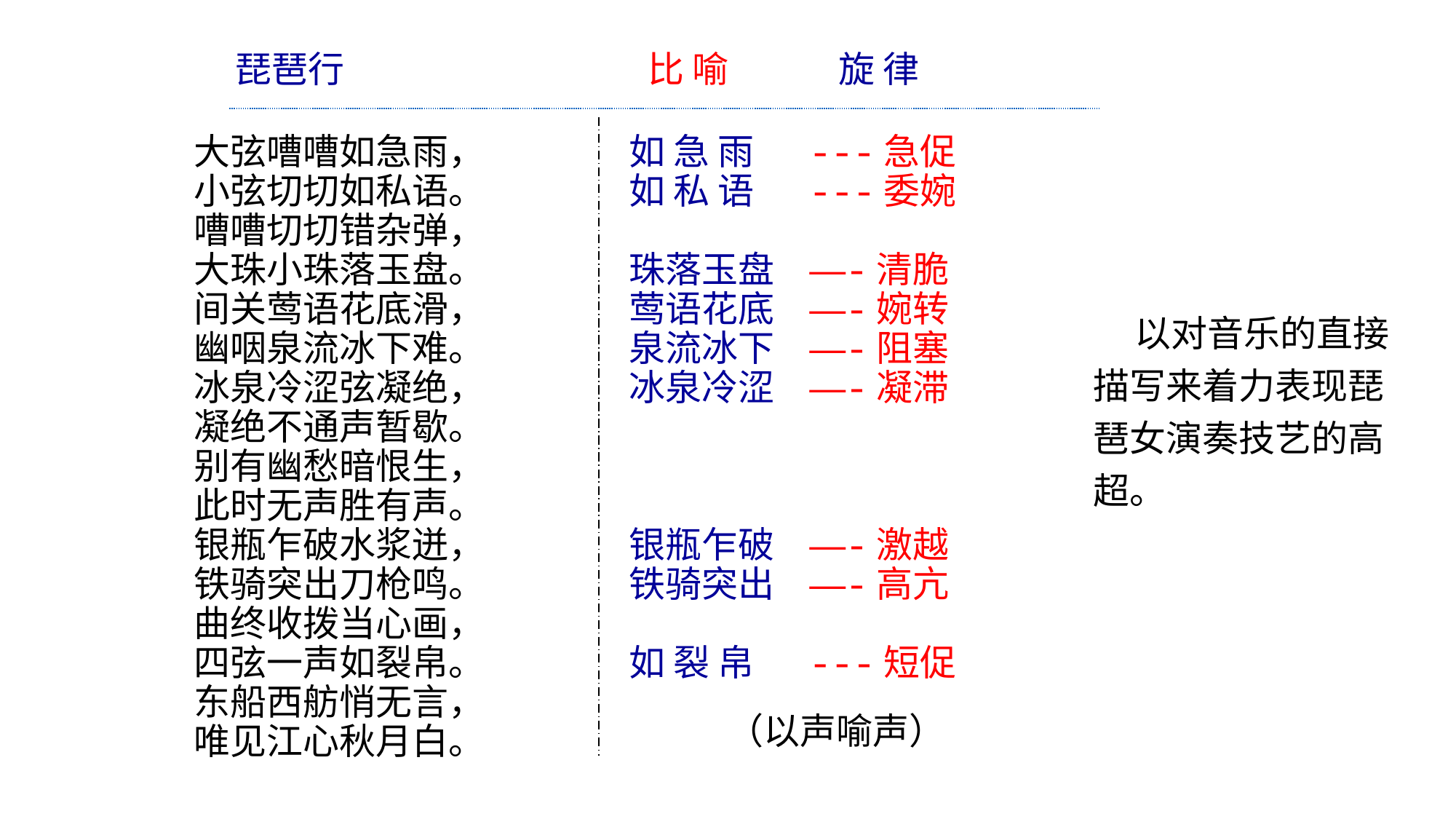

琵琶行

大弦嘈嘈如急雨，
小弦切切如私语。
嘈嘈切切错杂弹，
大珠小珠落玉盘。
间关莺语花底滑，
幽咽泉流冰下难。
冰泉冷涩弦凝绝，
凝绝不通声暂歇。
别有幽愁暗恨生，
此时无声胜有声。
银瓶乍破水浆迸，
铁骑突出刀枪鸣。
曲终收拨当心画，
四弦一声如裂帛。
东船西舫悄无言，
唯见江心秋月白。
 比 喻

如 急 雨
如 私 语

珠落玉盘
莺语花底
泉流冰下
冰泉冷涩

银瓶乍破
铁骑突出

如 裂 帛
  旋 律

---急促
---委婉

—-清脆
—-婉转
—-阻塞
—-凝滞

—-激越
—-高亢

---短促

    以对音乐的直接描写来着力表现琵琶女演奏技艺的高超。
（以声喻声）